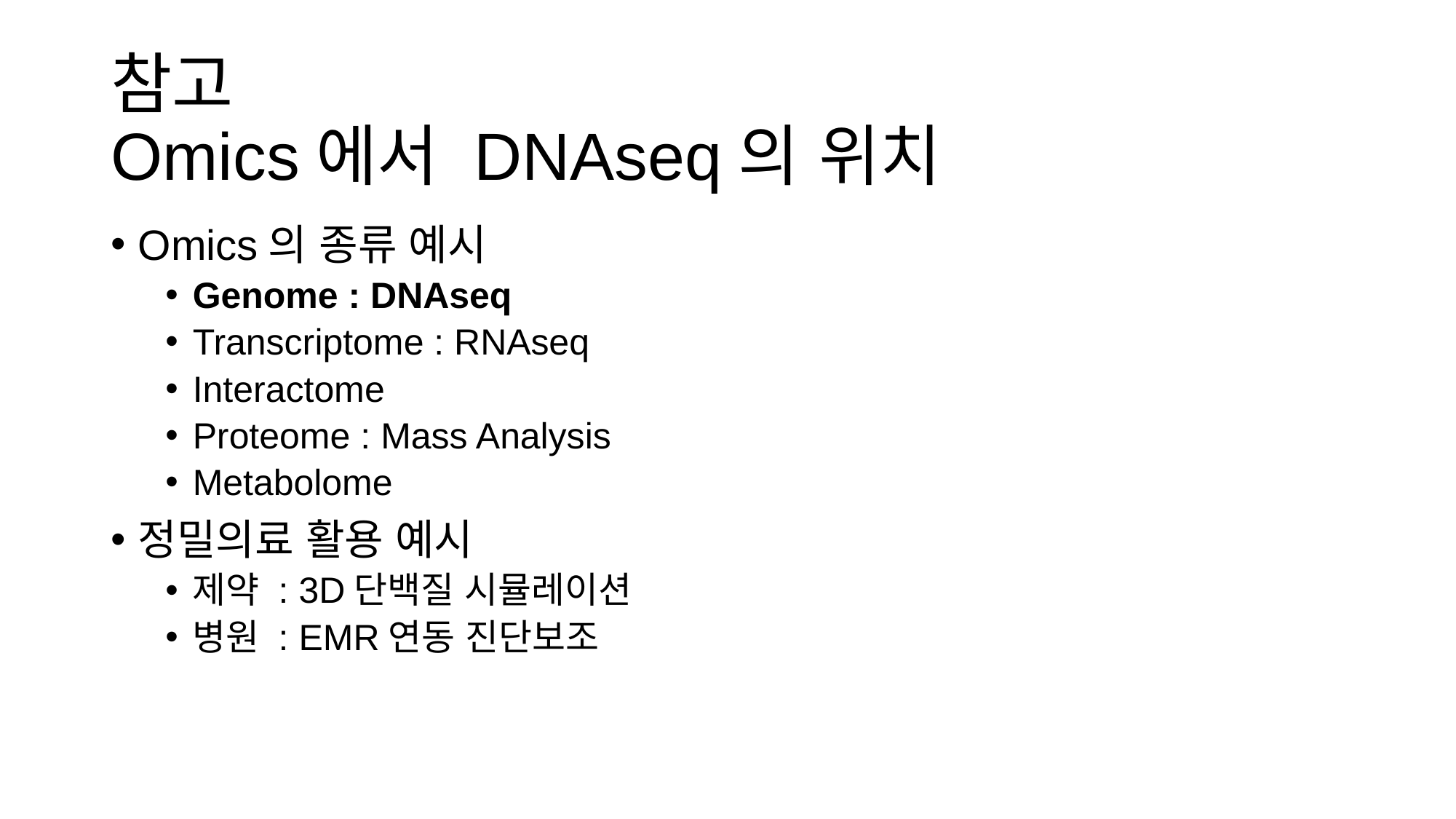

# 참고 Omics에서 DNAseq의 위치
Omics의 종류 예시
Genome : DNAseq
Transcriptome : RNAseq
Interactome
Proteome : Mass Analysis
Metabolome
정밀의료 활용 예시
제약 : 3D단백질 시뮬레이션
병원 : EMR연동 진단보조